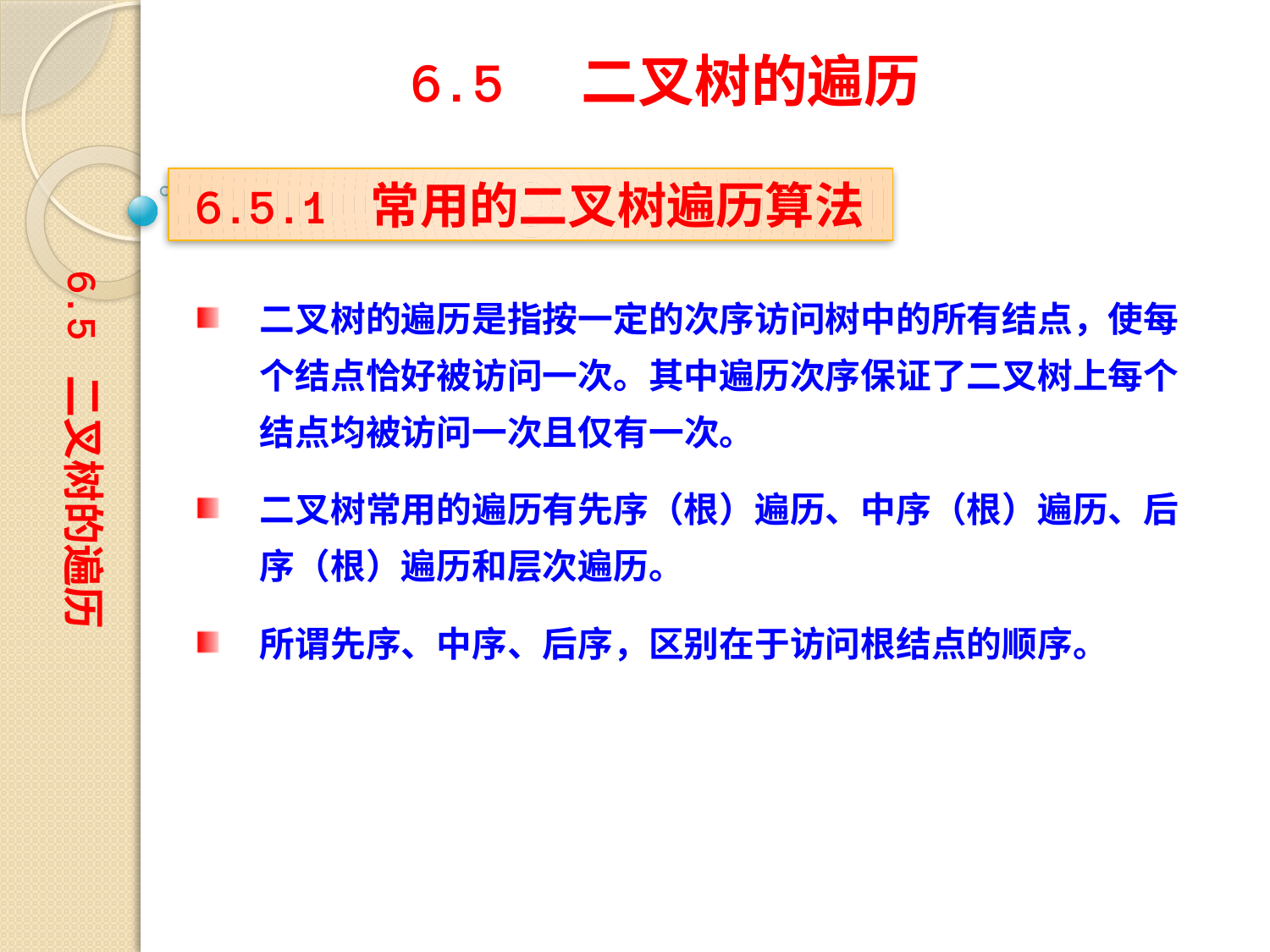

6.5  二叉树的遍历
6.5.1 常用的二叉树遍历算法
6.5 二叉树的遍历
二叉树的遍历是指按一定的次序访问树中的所有结点，使每个结点恰好被访问一次。其中遍历次序保证了二叉树上每个结点均被访问一次且仅有一次。
二叉树常用的遍历有先序（根）遍历、中序（根）遍历、后序（根）遍历和层次遍历。
所谓先序、中序、后序，区别在于访问根结点的顺序。